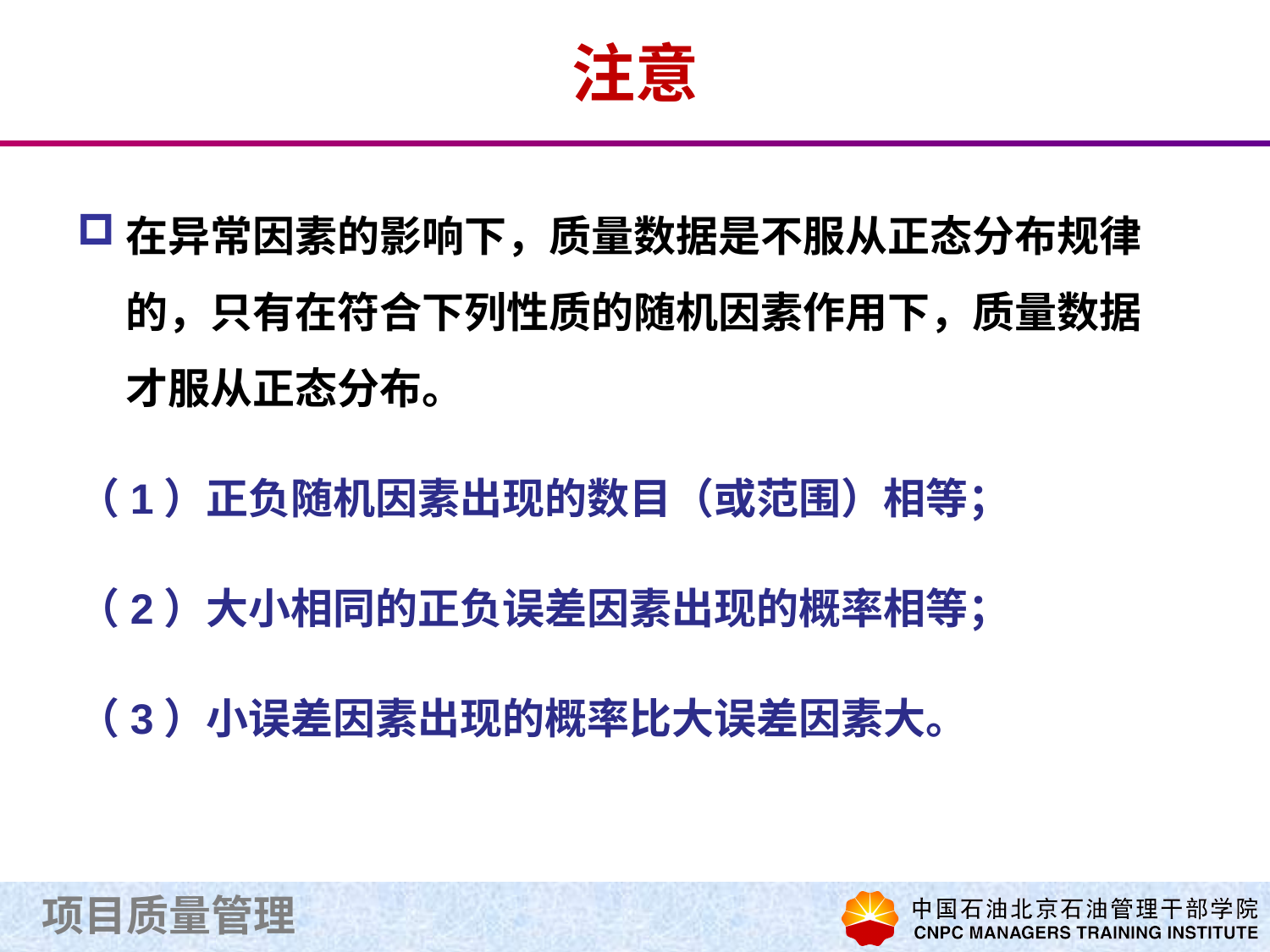

# 注意
在异常因素的影响下，质量数据是不服从正态分布规律的，只有在符合下列性质的随机因素作用下，质量数据才服从正态分布。
（1）正负随机因素出现的数目（或范围）相等；
（2）大小相同的正负误差因素出现的概率相等；
（3）小误差因素出现的概率比大误差因素大。